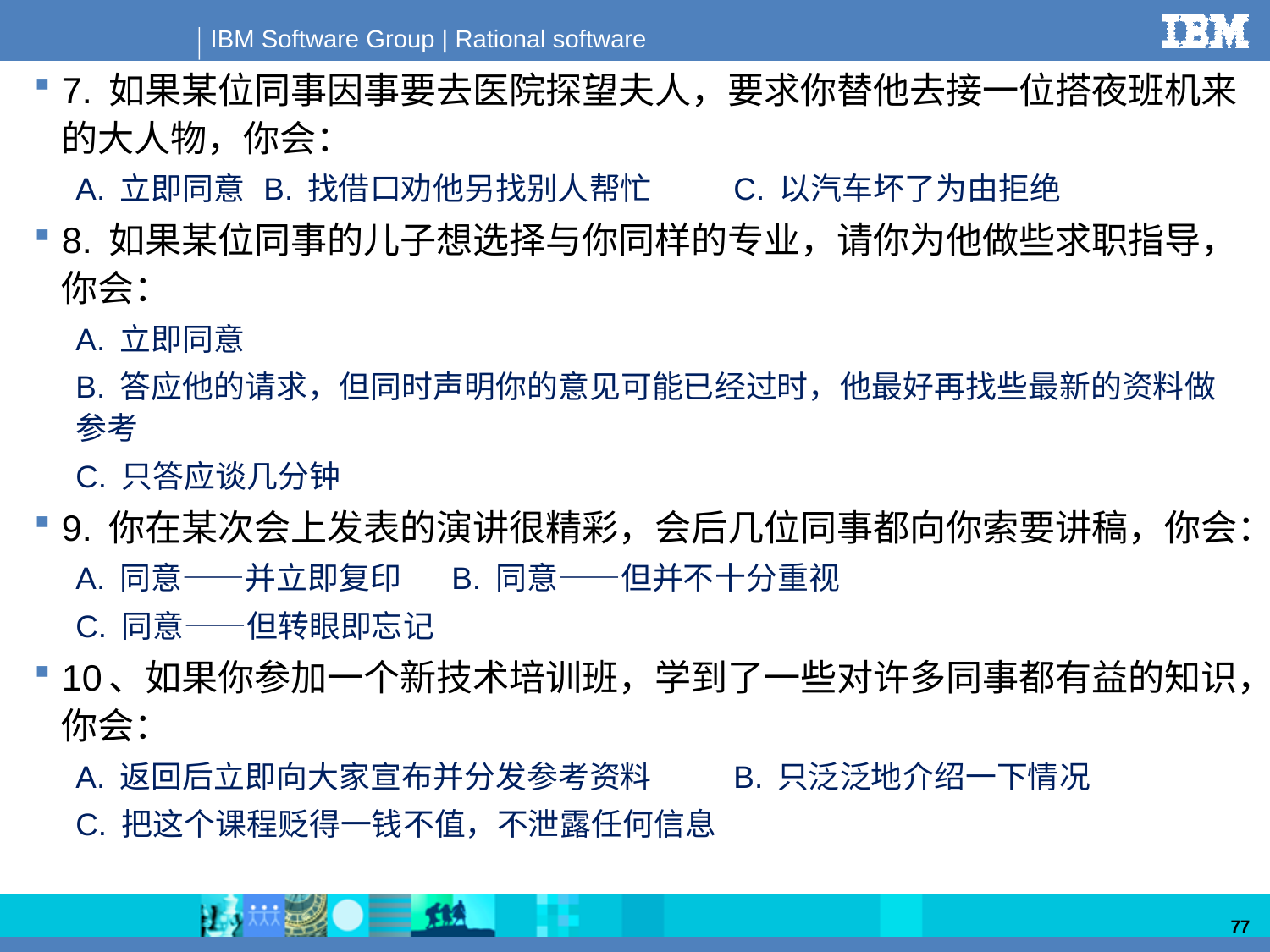

7. 如果某位同事因事要去医院探望夫人，要求你替他去接一位搭夜班机来的大人物，你会：
A. 立即同意	B. 找借口劝他另找别人帮忙	C. 以汽车坏了为由拒绝
8. 如果某位同事的儿子想选择与你同样的专业，请你为他做些求职指导，你会：
A. 立即同意
B. 答应他的请求，但同时声明你的意见可能已经过时，他最好再找些最新的资料做参考
C. 只答应谈几分钟
9. 你在某次会上发表的演讲很精彩，会后几位同事都向你索要讲稿，你会：
A. 同意——并立即复印	B. 同意——但并不十分重视
C. 同意——但转眼即忘记
10、如果你参加一个新技术培训班，学到了一些对许多同事都有益的知识，你会：
A. 返回后立即向大家宣布并分发参考资料	B. 只泛泛地介绍一下情况
C. 把这个课程贬得一钱不值，不泄露任何信息
77